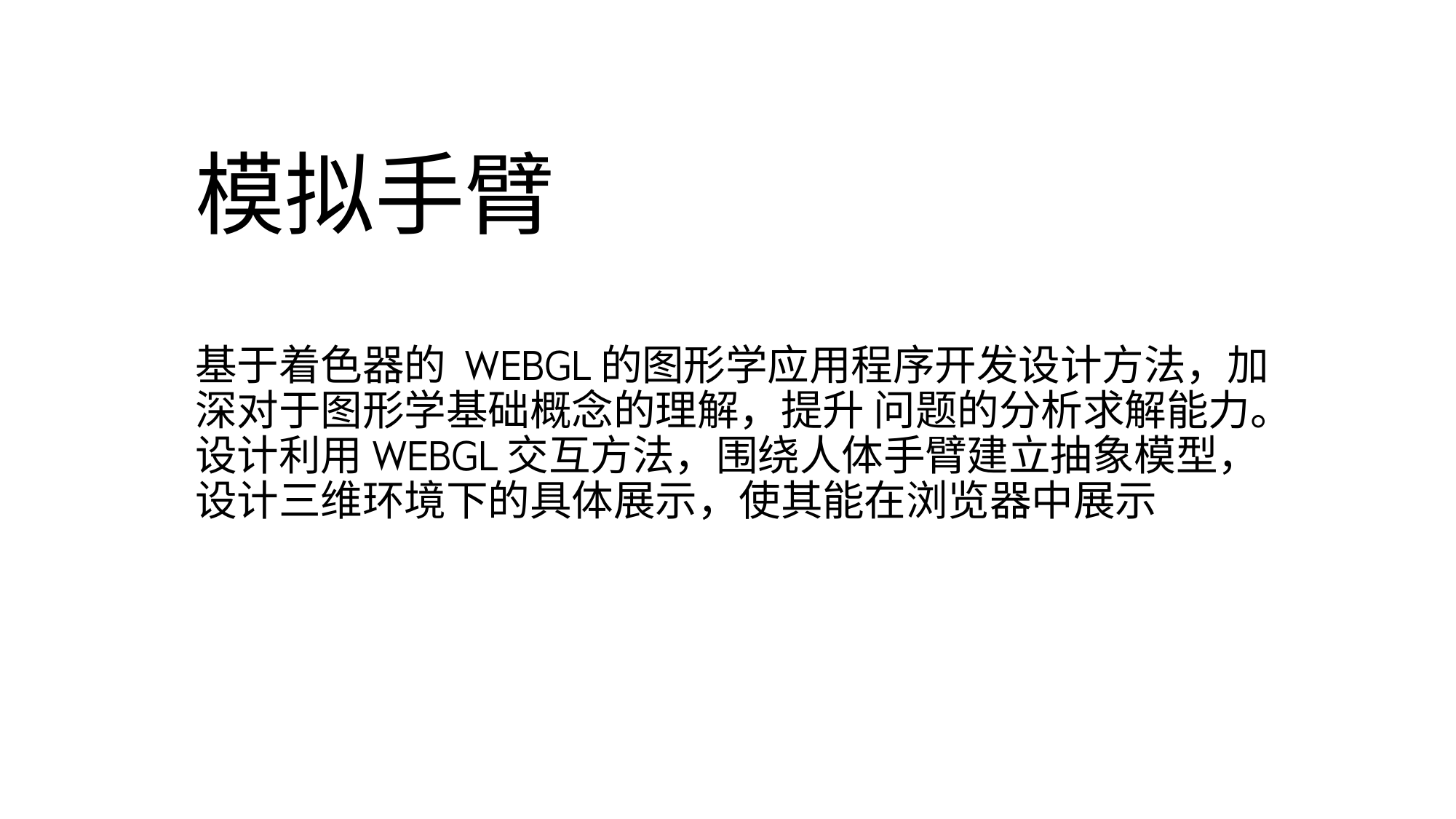

# 模拟手臂 基于着色器的 WebGL的图形学应用程序开发设计方法，加深对于图形学基础概念的理解，提升 问题的分析求解能力。设计利用WebGL交互方法，围绕人体手臂建立抽象模型，设计三维环境下的具体展示，使其能在浏览器中展示